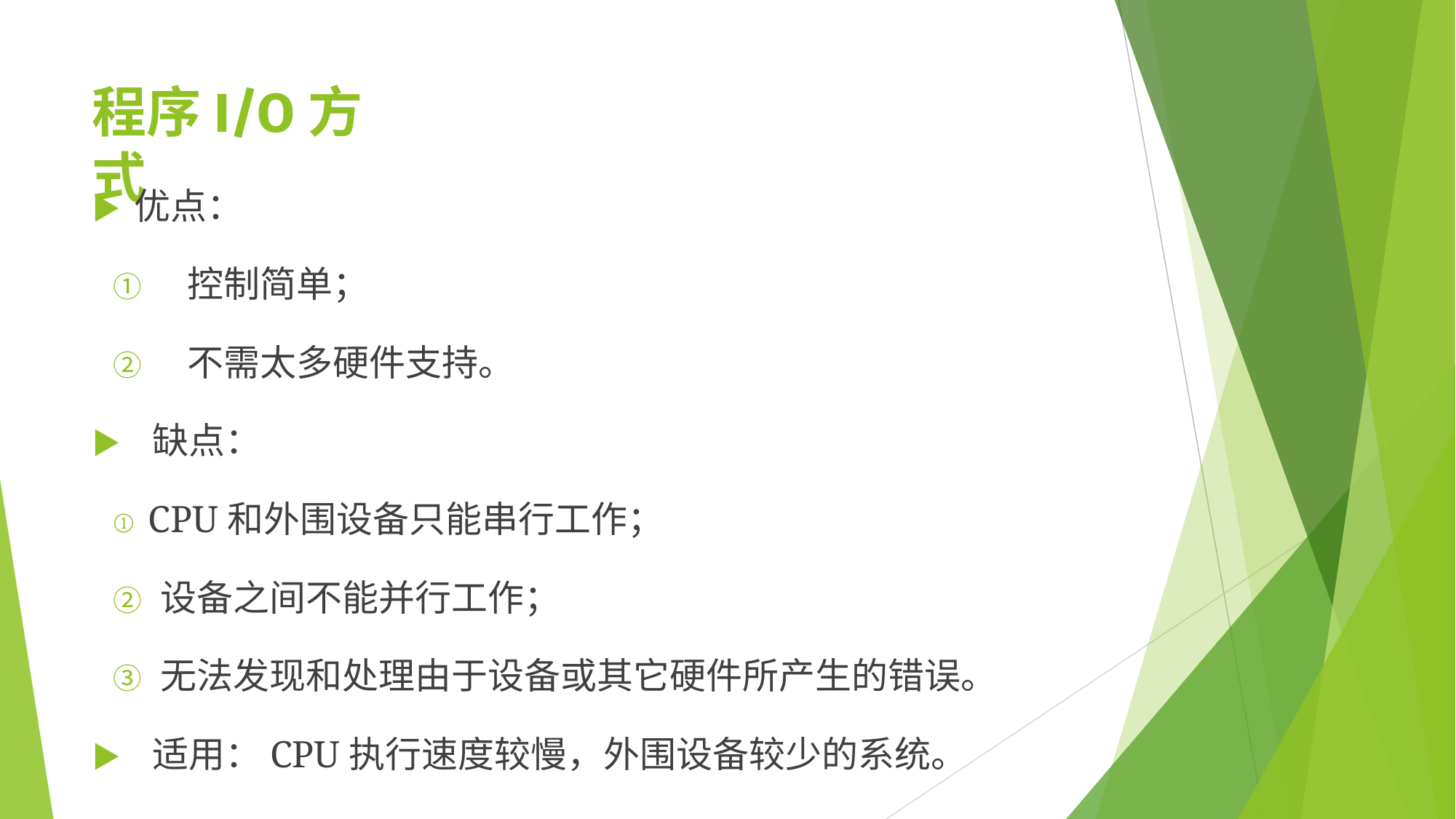

# 程序I/O方式
▶	优点：

①	控制简单；

②	不需太多硬件支持。

▶	缺点：

① CPU和外围设备只能串行工作；

② 设备之间不能并行工作；

③ 无法发现和处理由于设备或其它硬件所产生的错误。

▶	适用：CPU执行速度较慢，外围设备较少的系统。